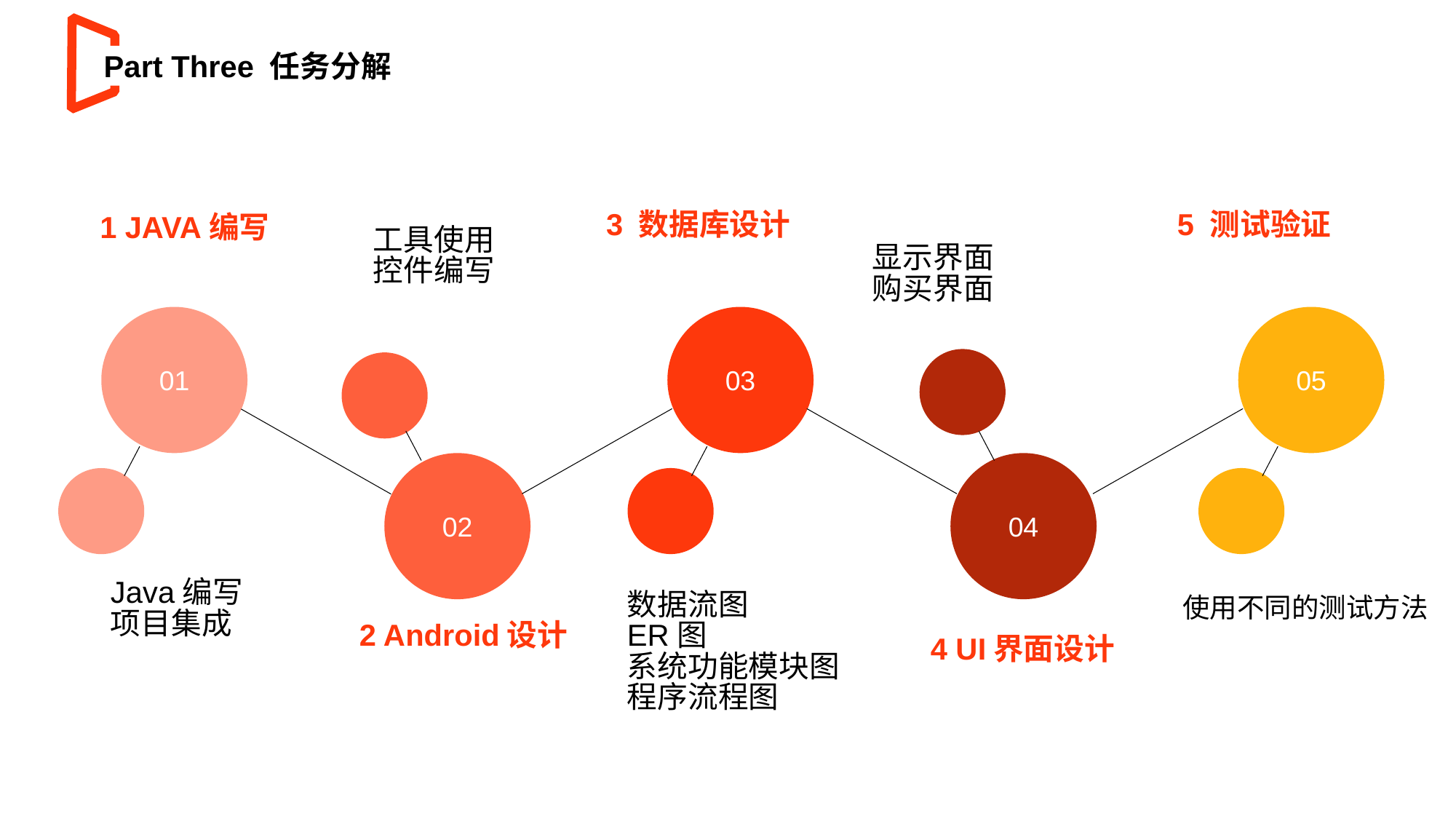

Part Three 任务分解
3 数据库设计

5 测试验证

1 JAVA编写

工具使用
控件编写
显示界面
购买界面
05
01
03

02
04

Java编写
项目集成
数据流图
ER图
系统功能模块图
程序流程图

使用不同的测试方法

2 Android设计

4 UI界面设计